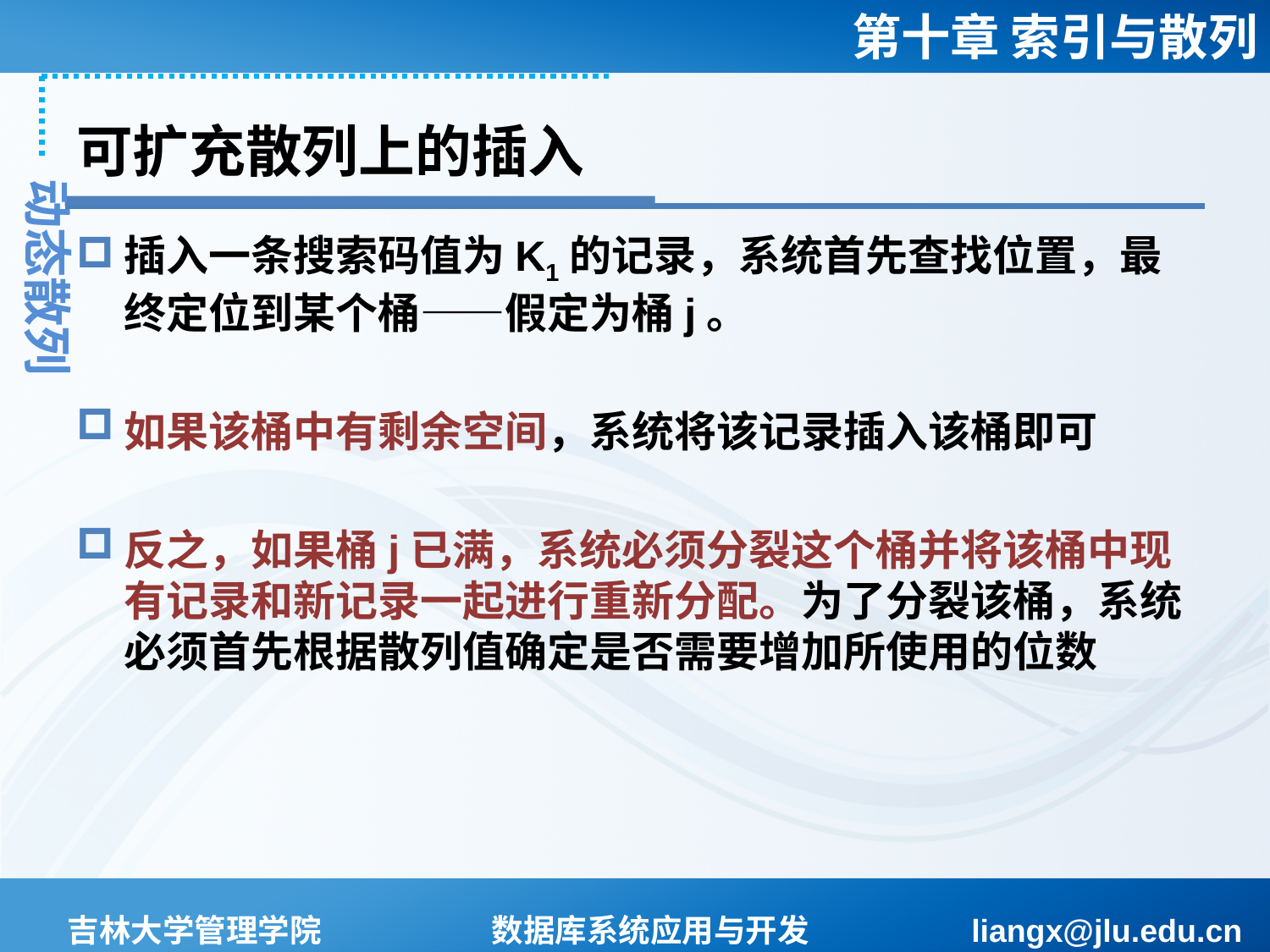

# 可扩充散列上的插入
动态散列

插入一条搜索码值为K1的记录，系统首先查找位置，最终定位到某个桶——假定为桶j。

如果该桶中有剩余空间，系统将该记录插入该桶即可

反之，如果桶j已满，系统必须分裂这个桶并将该桶中现有记录和新记录一起进行重新分配。为了分裂该桶，系统必须首先根据散列值确定是否需要增加所使用的位数